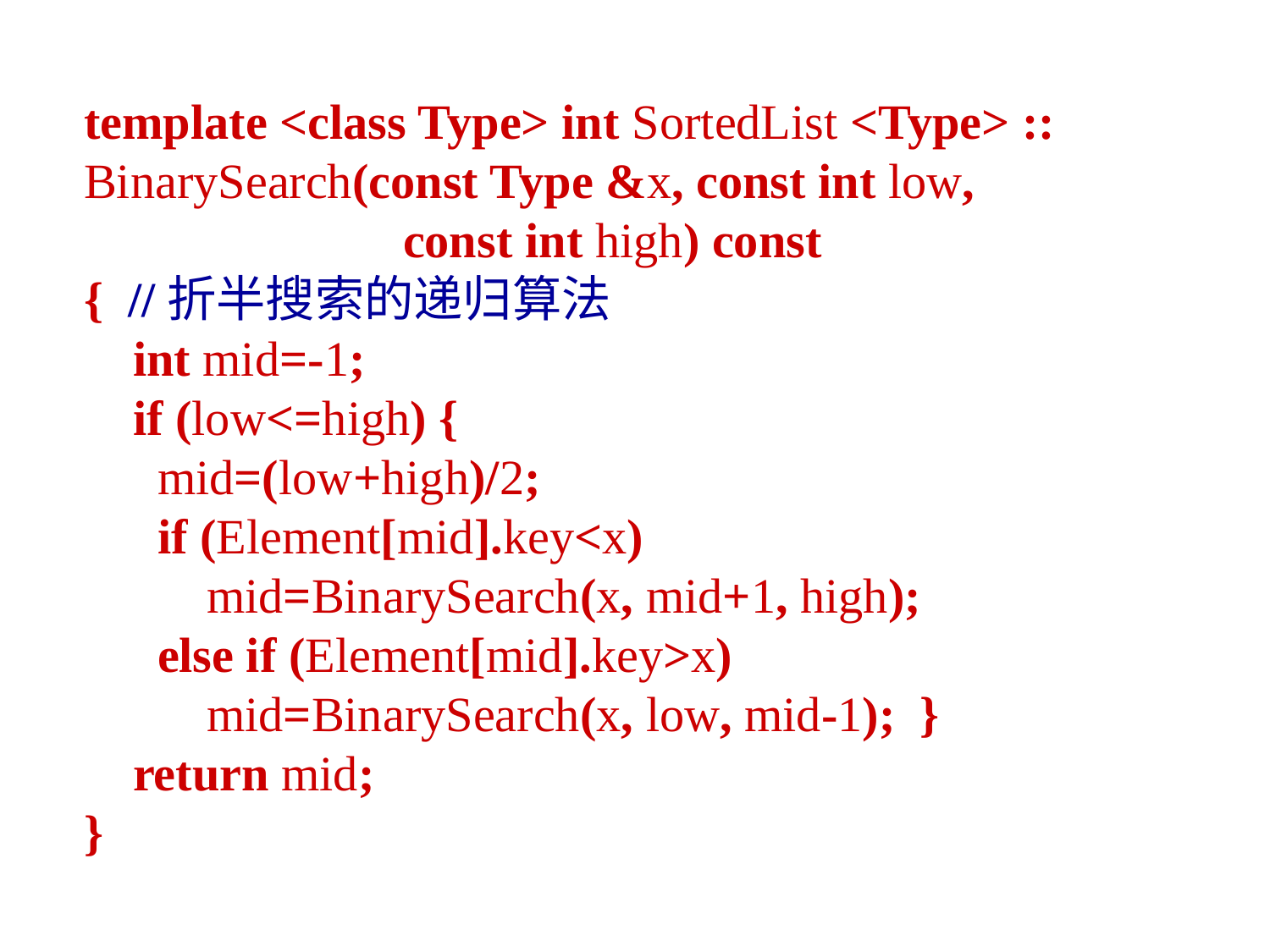

template <class Type> int SortedList <Type> ::       BinarySearch(const Type &x, const int low,
                          const int high) const
{  //折半搜索的递归算法
    int mid=-1;
    if (low<=high) {
      mid=(low+high)/2;
      if (Element[mid].key<x)
          mid=BinarySearch(x, mid+1, high);
      else if (Element[mid].key>x)
          mid=BinarySearch(x, low, mid-1);  }
    return mid;
}
29